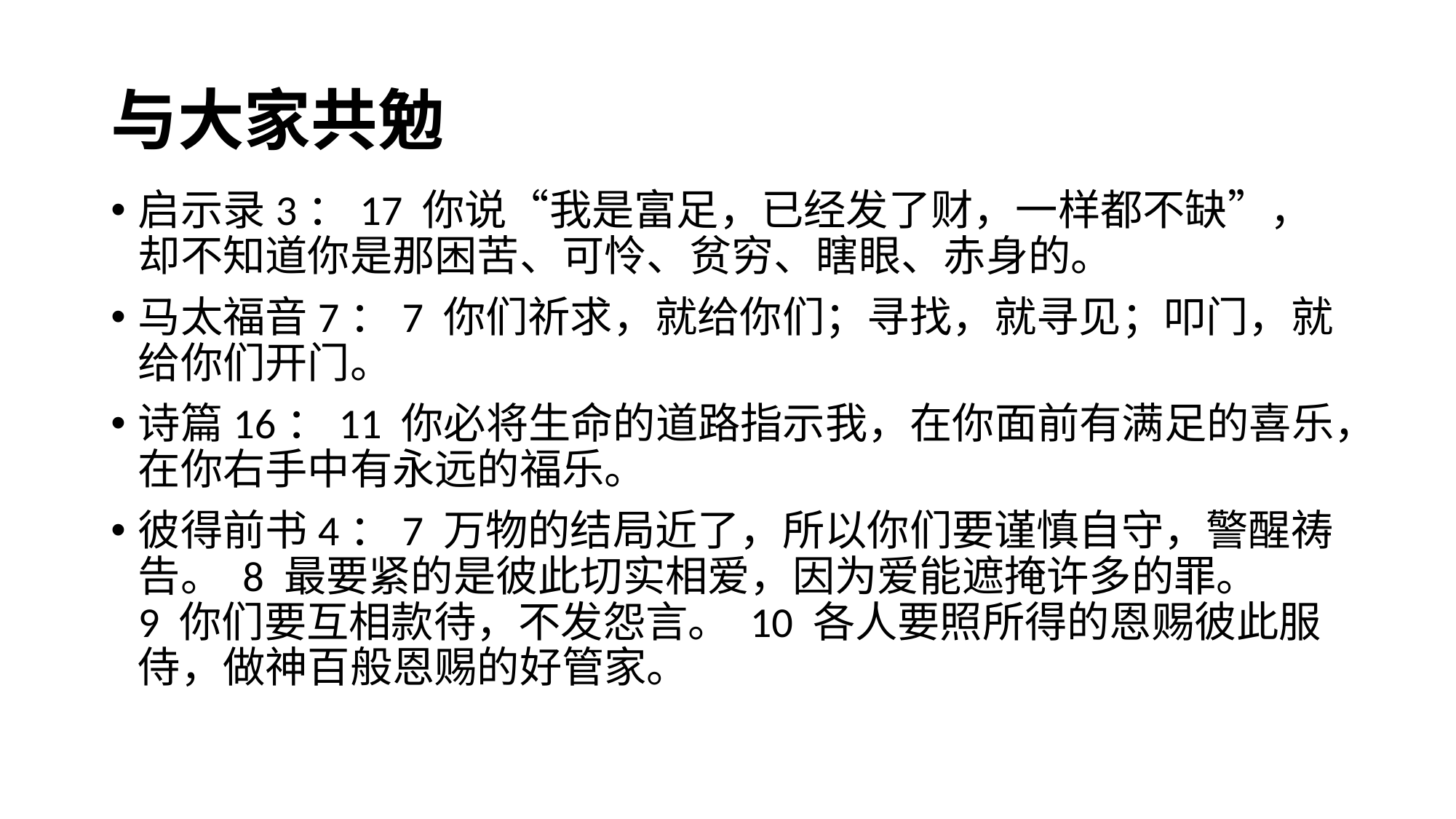

# 与大家共勉
启示录3：17 你说“我是富足，已经发了财，一样都不缺”，却不知道你是那困苦、可怜、贫穷、瞎眼、赤身的。
马太福音7：7 你们祈求，就给你们；寻找，就寻见；叩门，就给你们开门。
诗篇16：11 你必将生命的道路指示我，在你面前有满足的喜乐，在你右手中有永远的福乐。
彼得前书4：7 万物的结局近了，所以你们要谨慎自守，警醒祷告。 8 最要紧的是彼此切实相爱，因为爱能遮掩许多的罪。 9 你们要互相款待，不发怨言。 10 各人要照所得的恩赐彼此服侍，做神百般恩赐的好管家。